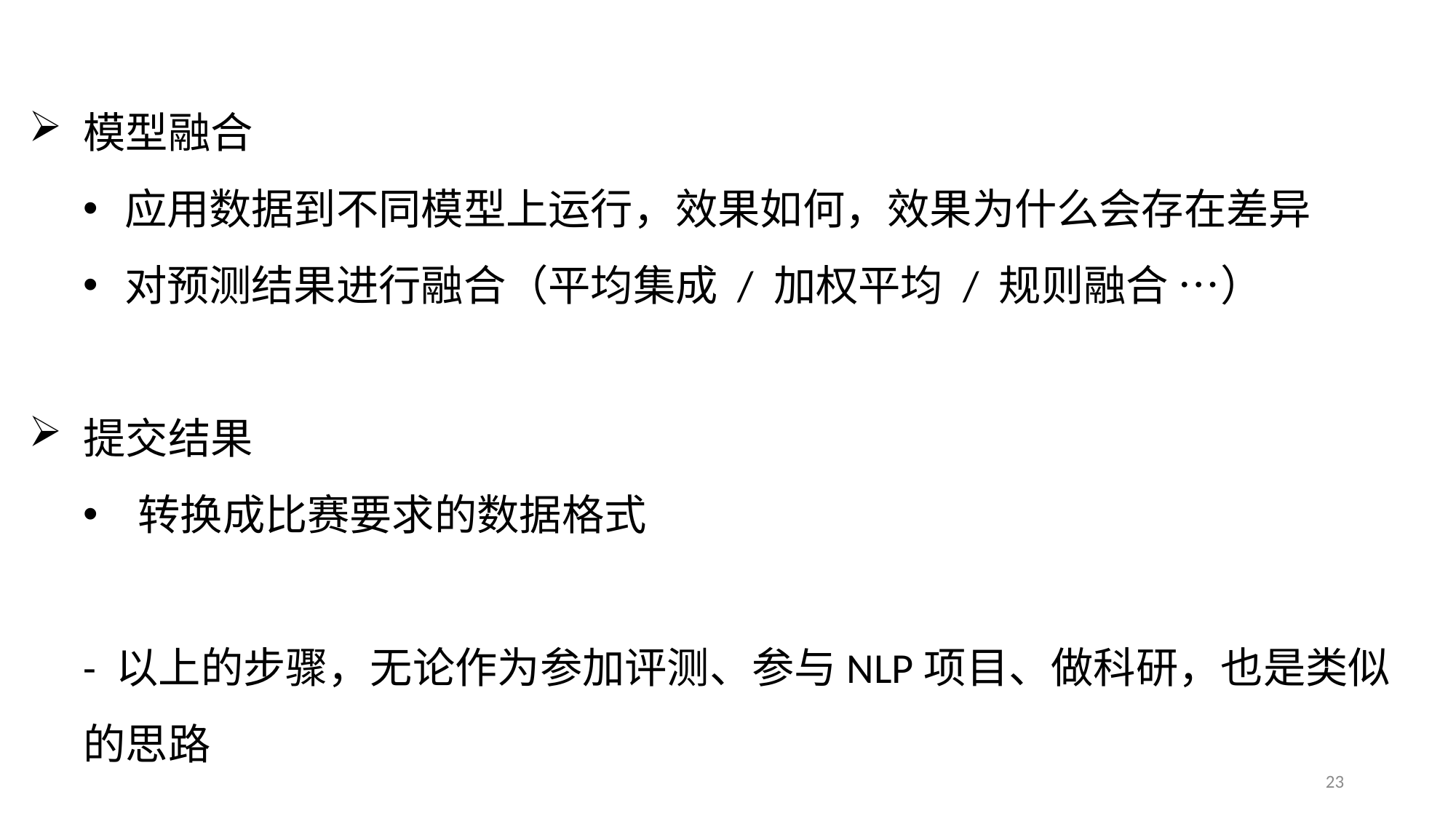

模型融合
应用数据到不同模型上运行，效果如何，效果为什么会存在差异
对预测结果进行融合（平均集成 / 加权平均 / 规则融合 …）

提交结果
转换成比赛要求的数据格式

- 以上的步骤，无论作为参加评测、参与NLP项目、做科研，也是类似的思路
23